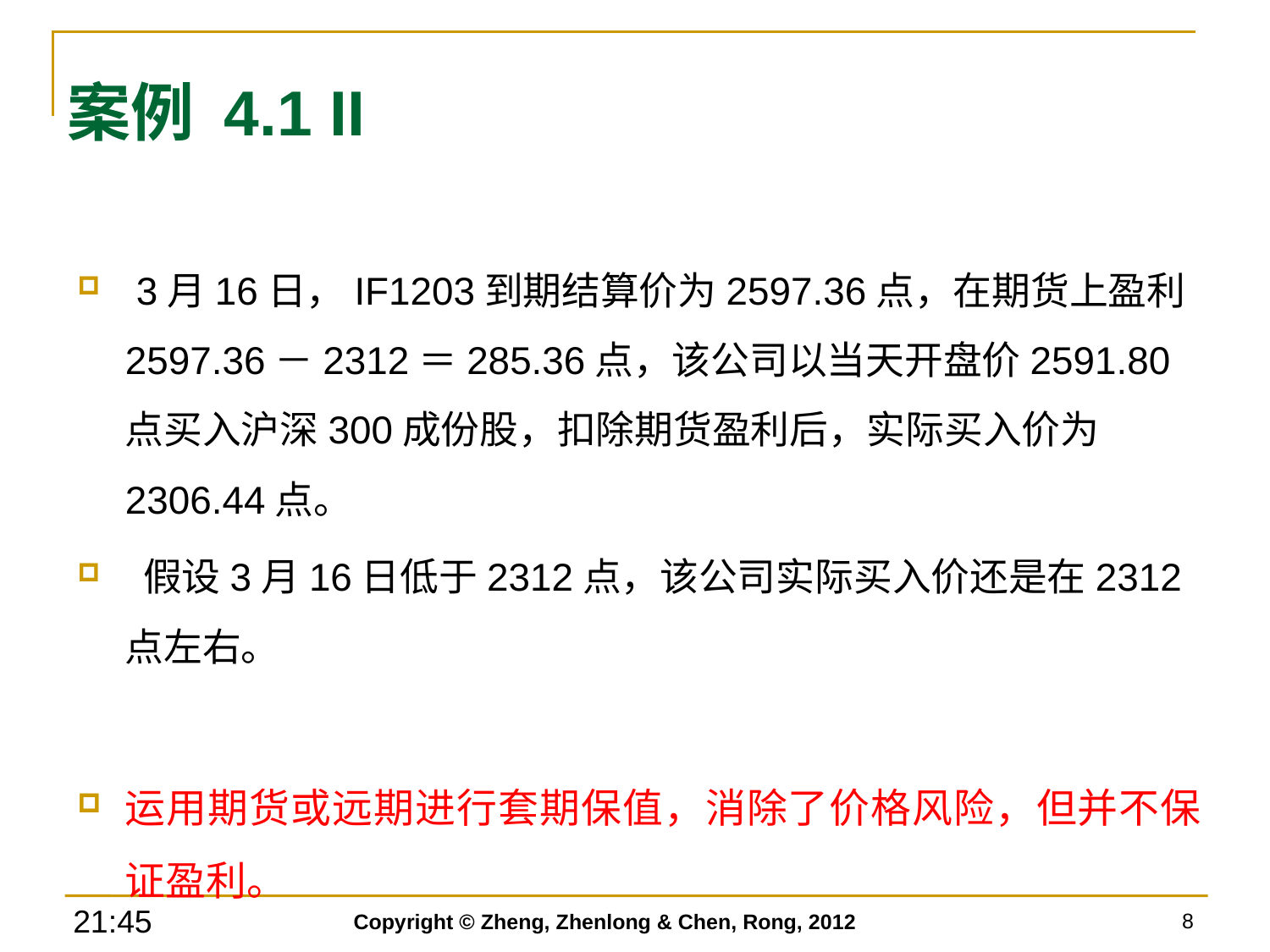

# 案例 4.1 II
 3月16日，IF1203到期结算价为2597.36点，在期货上盈利2597.36－2312＝285.36点，该公司以当天开盘价2591.80点买入沪深300成份股，扣除期货盈利后，实际买入价为2306.44点。
 假设3月16日低于2312点，该公司实际买入价还是在2312点左右。

运用期货或远期进行套期保值，消除了价格风险，但并不保证盈利。
8
Copyright © Zheng, Zhenlong & Chen, Rong, 2012